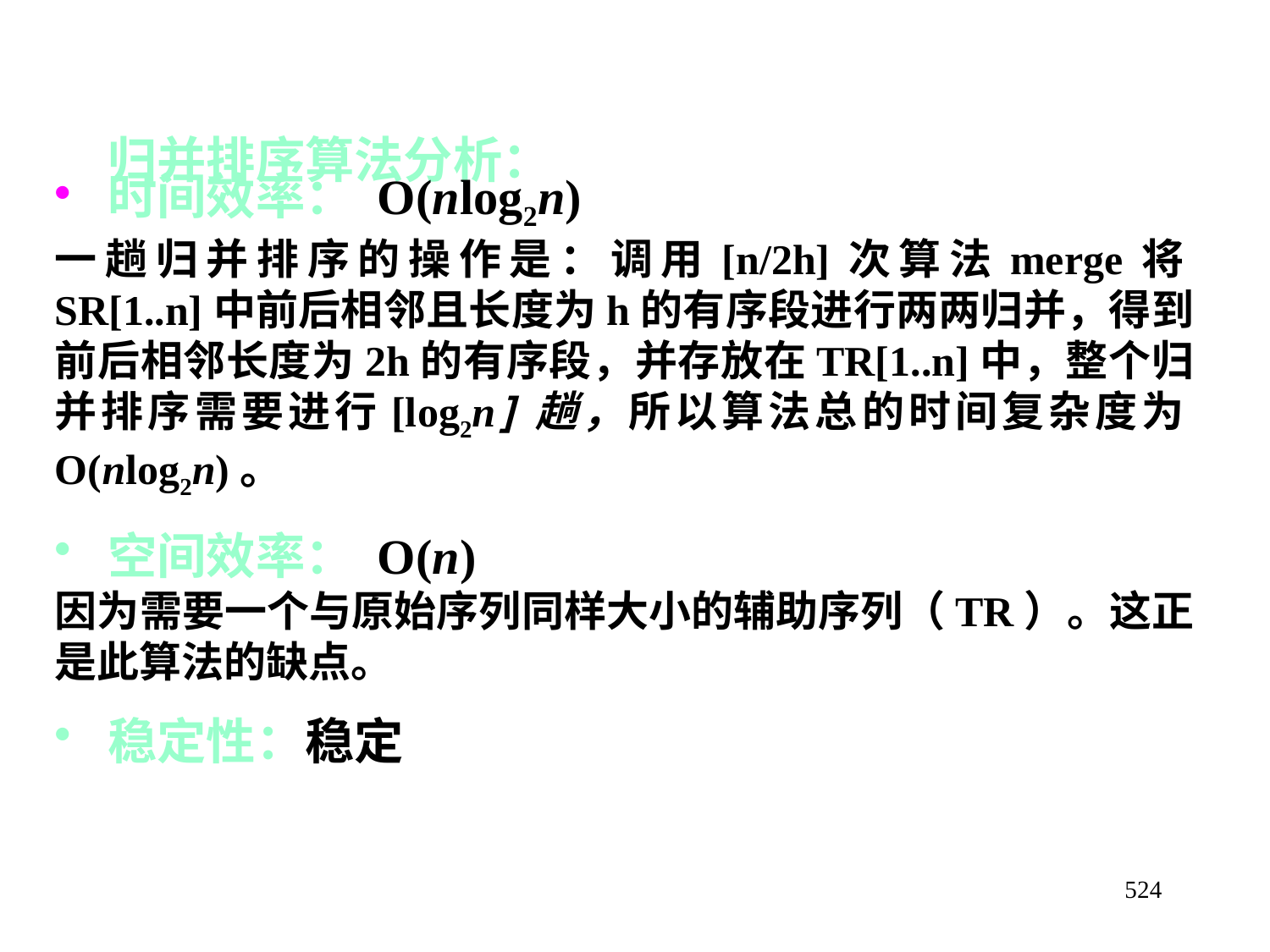

# 归并排序算法分析：
 时间效率： O(nlog2n)
一趟归并排序的操作是：调用[n/2h]次算法merge将SR[1..n]中前后相邻且长度为h的有序段进行两两归并，得到前后相邻长度为2h的有序段，并存放在TR[1..n]中，整个归并排序需要进行[log2n]趟，所以算法总的时间复杂度为O(nlog2n)。
 空间效率： O(n)
因为需要一个与原始序列同样大小的辅助序列（TR）。这正是此算法的缺点。
 稳定性：稳定
524